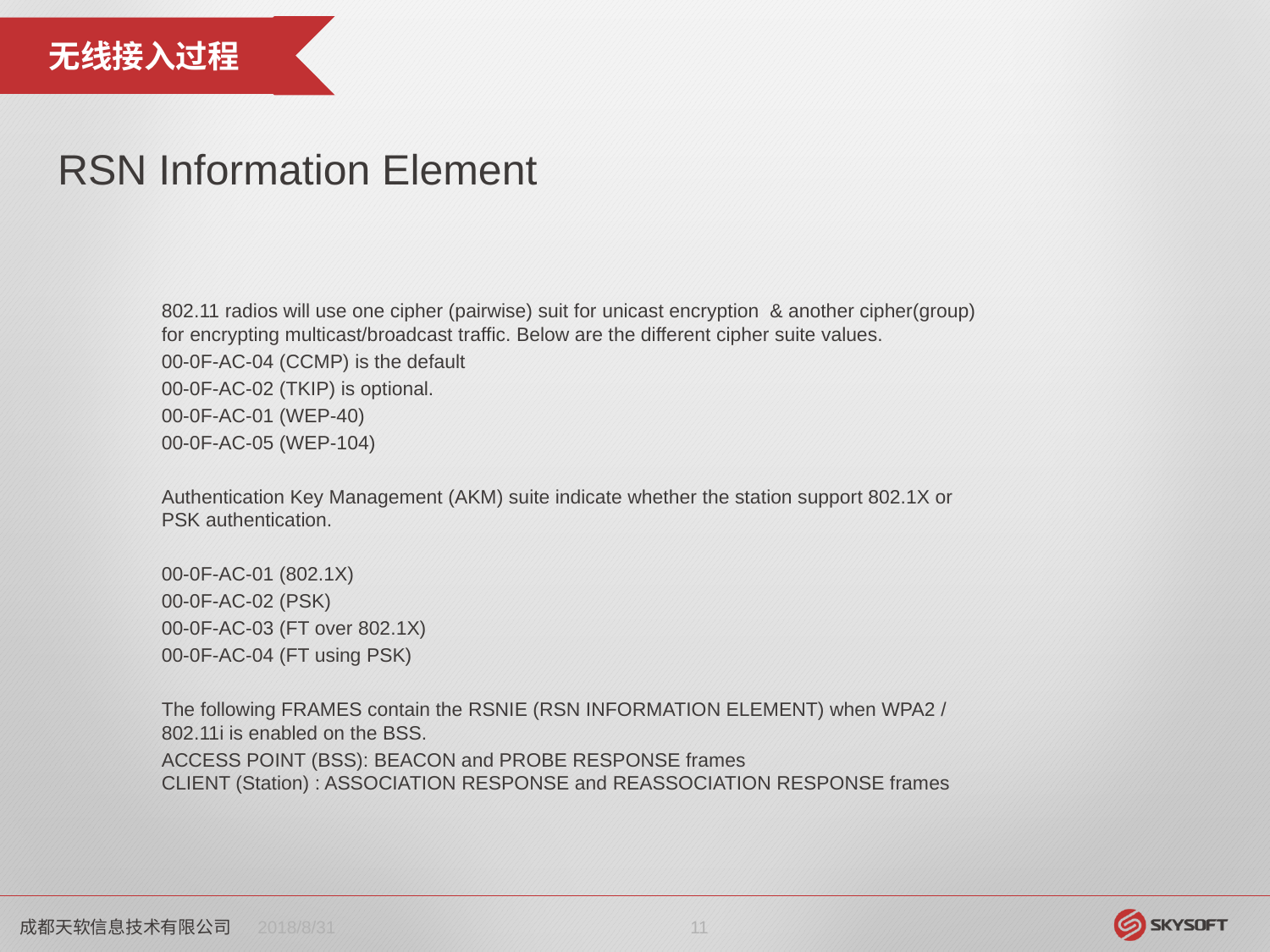

无线接入过程

RSN Information Element

802.11 radios will use one cipher (pairwise) suit for unicast encryption  & another cipher(group) for encrypting multicast/broadcast traffic. Below are the different cipher suite values.
00-0F-AC-04 (CCMP) is the default
00-0F-AC-02 (TKIP) is optional.
00-0F-AC-01 (WEP-40)
00-0F-AC-05 (WEP-104)

Authentication Key Management (AKM) suite indicate whether the station support 802.1X or PSK authentication.

00-0F-AC-01 (802.1X)
00-0F-AC-02 (PSK)
00-0F-AC-03 (FT over 802.1X)
00-0F-AC-04 (FT using PSK)

The following FRAMES contain the RSNIE (RSN INFORMATION ELEMENT) when WPA2 / 802.11i is enabled on the BSS.
ACCESS POINT (BSS): BEACON and PROBE RESPONSE frames
CLIENT (Station) : ASSOCIATION RESPONSE and REASSOCIATION RESPONSE frames

成都天软信息技术有限公司
2018/8/31
11